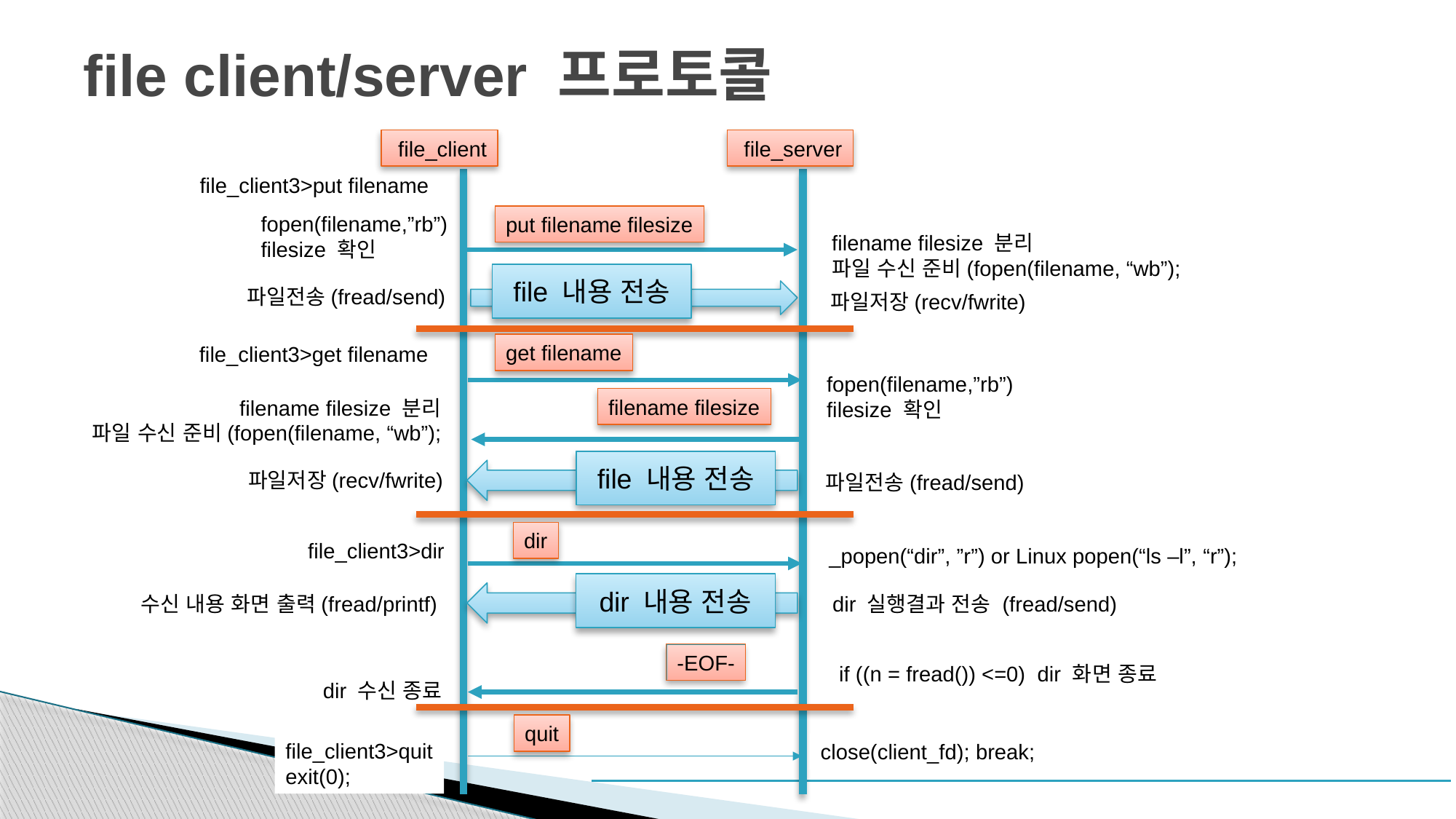

# file client/server 프로토콜
 file_client
 file_server
file_client3>put filename
fopen(filename,”rb”)
filesize 확인
put filename filesize
filename filesize 분리
파일 수신 준비(fopen(filename, “wb”);
file 내용 전송
파일전송(fread/send)

파일저장(recv/fwrite)
get filename
file_client3>get filename
fopen(filename,”rb”)
filesize 확인
filename filesize
filename filesize 분리
파일 수신 준비(fopen(filename, “wb”);
file 내용 전송

파일저장(recv/fwrite)
파일전송(fread/send)
dir
file_client3>dir
_popen(“dir”, ”r”) or Linux popen(“ls –l”, “r”);
dir 내용 전송

수신 내용 화면 출력(fread/printf)
dir 실행결과 전송 (fread/send)
-EOF-
if ((n = fread()) <=0)  dir 화면 종료
dir 수신 종료
quit
file_client3>quit
exit(0);
close(client_fd); break;